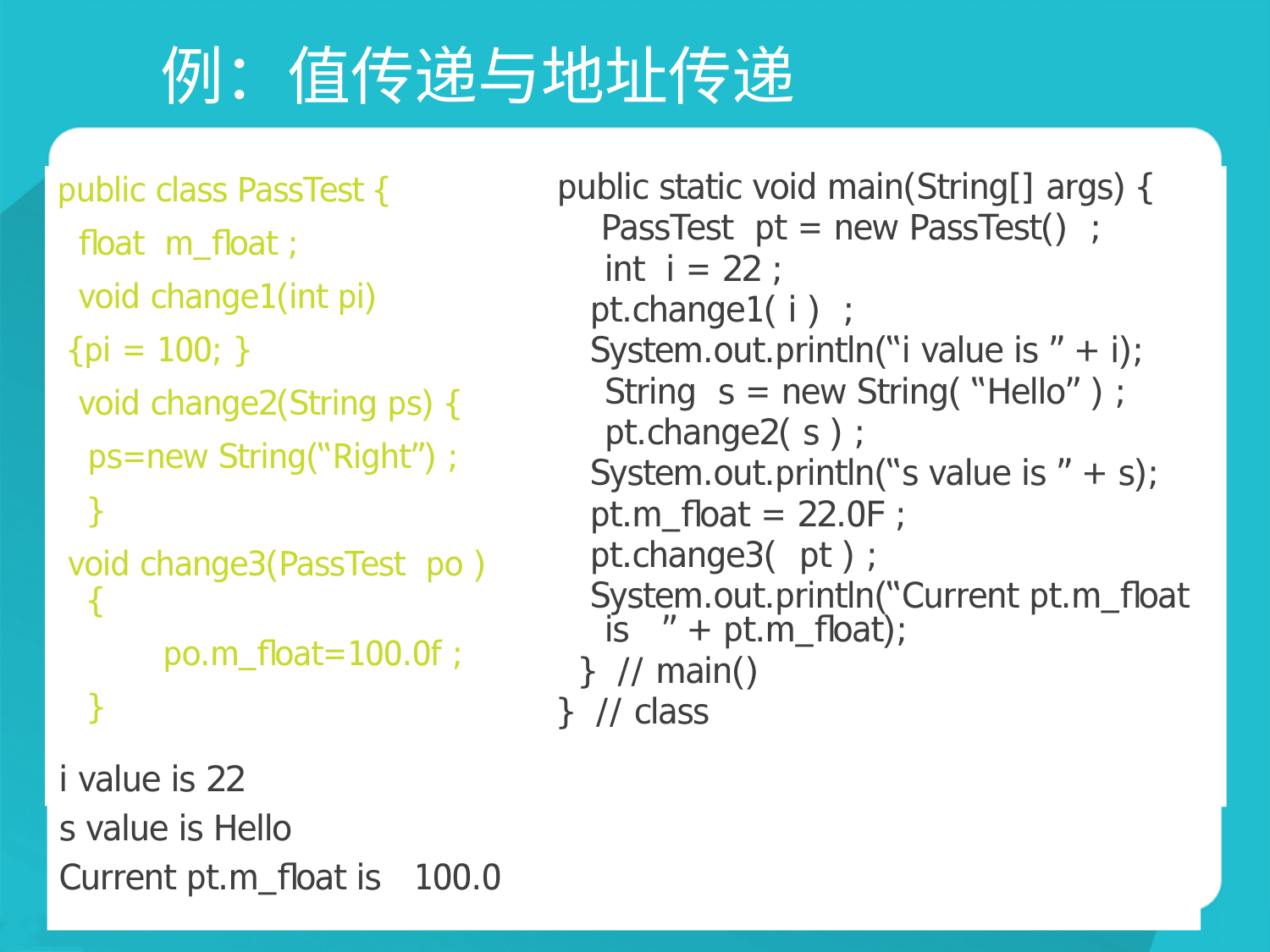

# 例：值传递与地址传递
public class PassTest {
  float  m_float ;
  void change1(int pi)
 {pi = 100; }
  void change2(String ps) {
	ps=new String(“Right”) ;
	}
 void change3(PassTest  po ) {
          po.m_float=100.0f ;
	}

public static void main(String[] args) {
    PassTest  pt = new PassTest()  ;
	int  i = 22 ;
   pt.change1( i )  ;
   System.out.println(“i value is ” + i);
	String  s = new String( “Hello” ) ;
	pt.change2( s ) ;
   System.out.println(“s value is ” + s);
   pt.m_float = 22.0F ;
   pt.change3(  pt ) ;
   System.out.println(“Current pt.m_float is   ” + pt.m_float);
  }  // main()
}  // class

i value is 22
s value is Hello
Current pt.m_float is   100.0

47